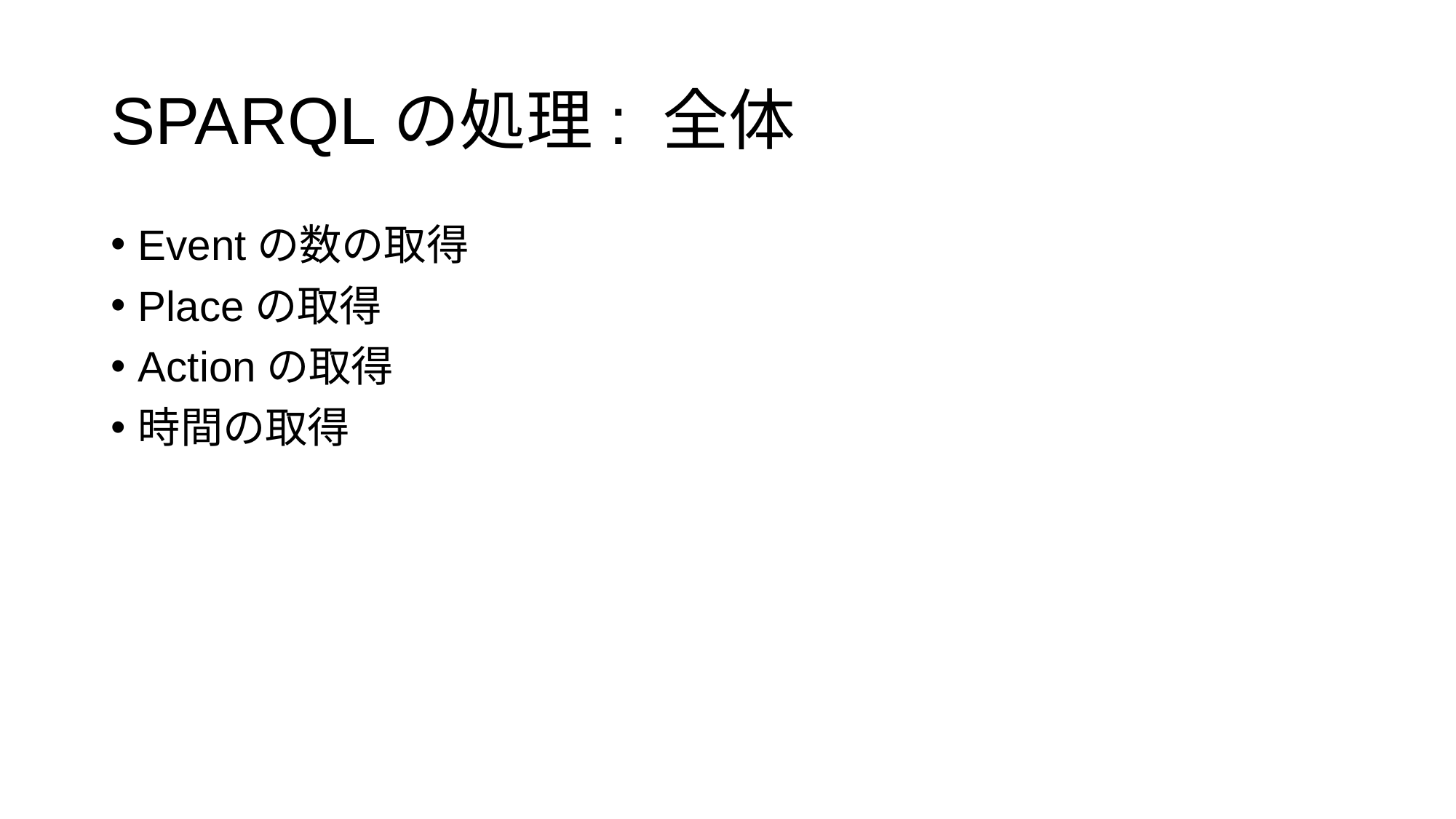

# SPARQLの処理: 全体
Eventの数の取得
Placeの取得
Actionの取得
時間の取得